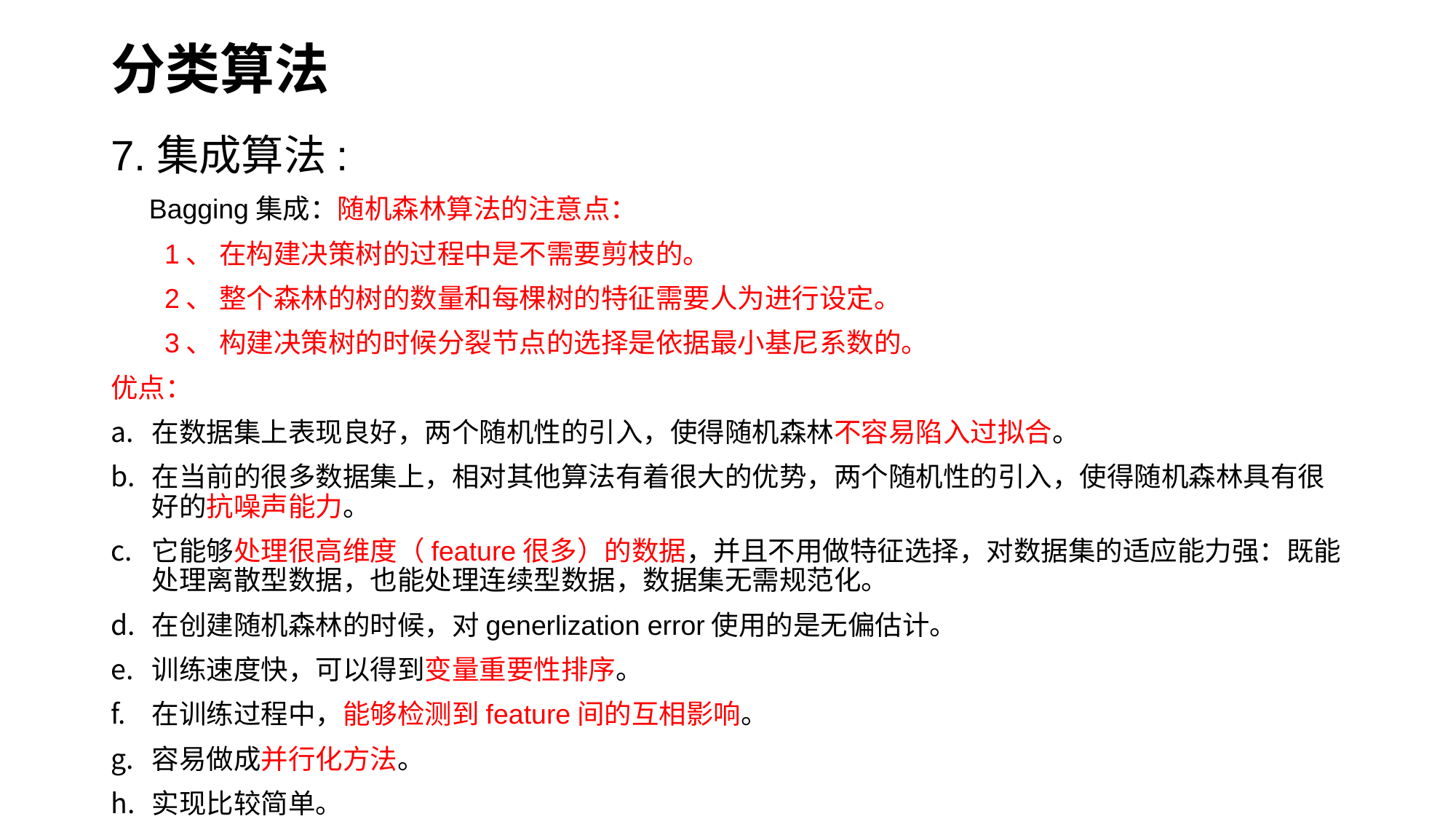

# 分类算法
7.集成算法:
     Bagging集成：随机森林算法的注意点：
       1、 在构建决策树的过程中是不需要剪枝的。
       2、 整个森林的树的数量和每棵树的特征需要人为进行设定。
       3、 构建决策树的时候分裂节点的选择是依据最小基尼系数的。
优点：
在数据集上表现良好，两个随机性的引入，使得随机森林不容易陷入过拟合。
在当前的很多数据集上，相对其他算法有着很大的优势，两个随机性的引入，使得随机森林具有很好的抗噪声能力。
它能够处理很高维度（feature很多）的数据，并且不用做特征选择，对数据集的适应能力强：既能处理离散型数据，也能处理连续型数据，数据集无需规范化。
在创建随机森林的时候，对generlization error使用的是无偏估计。
训练速度快，可以得到变量重要性排序。
在训练过程中，能够检测到feature间的互相影响。
容易做成并行化方法。
实现比较简单。